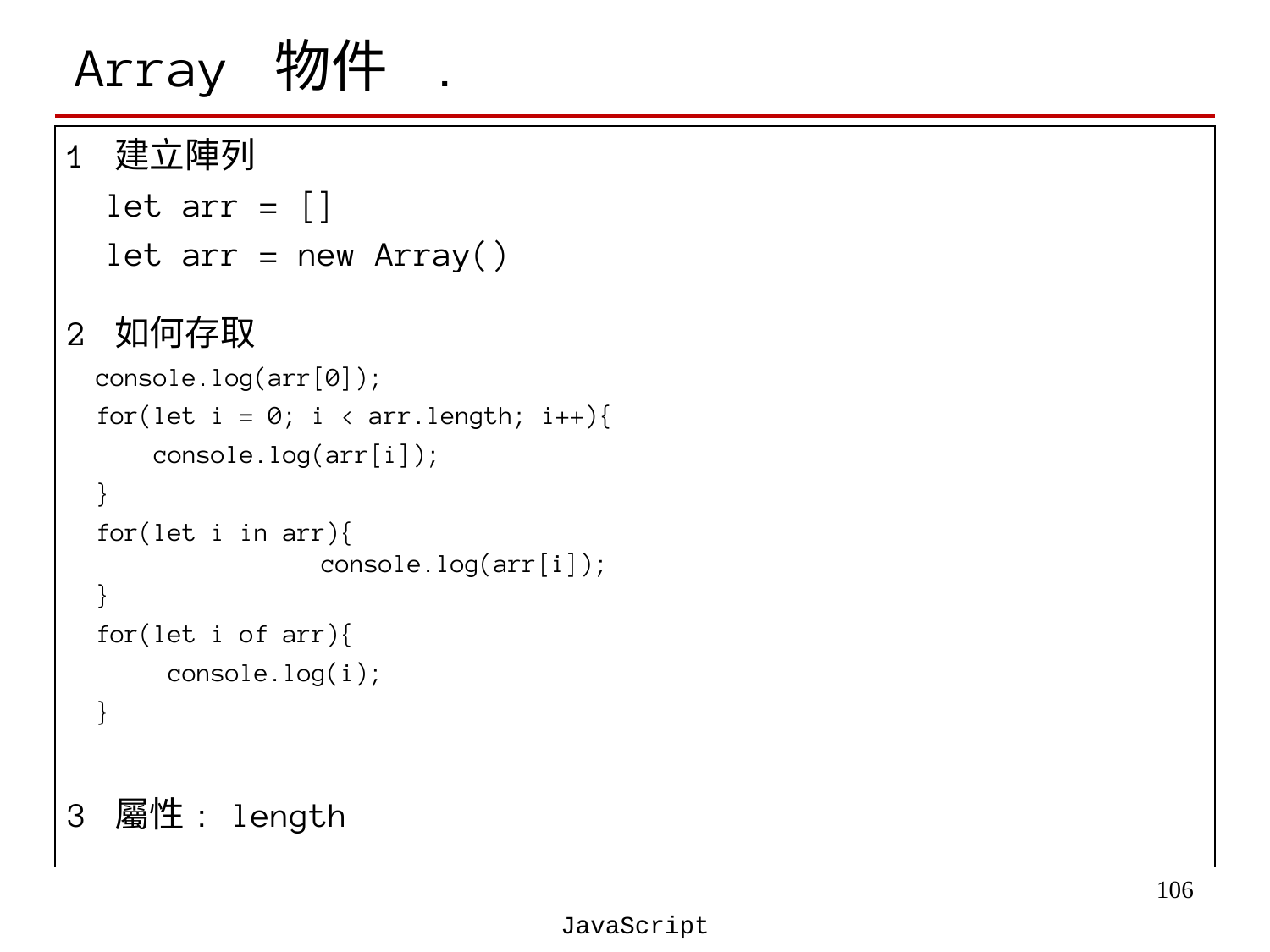

# Array 物件 .
1 建立陣列
  let arr = []
  let arr = new Array()
2 如何存取
  console.log(arr[0]);
  for(let i = 0; i < arr.length; i++){
      console.log(arr[i]);
  }
  for(let i in arr){
		console.log(arr[i]);
  }
  for(let i of arr){
       console.log(i);
  }
3 屬性: length

106
JavaScript